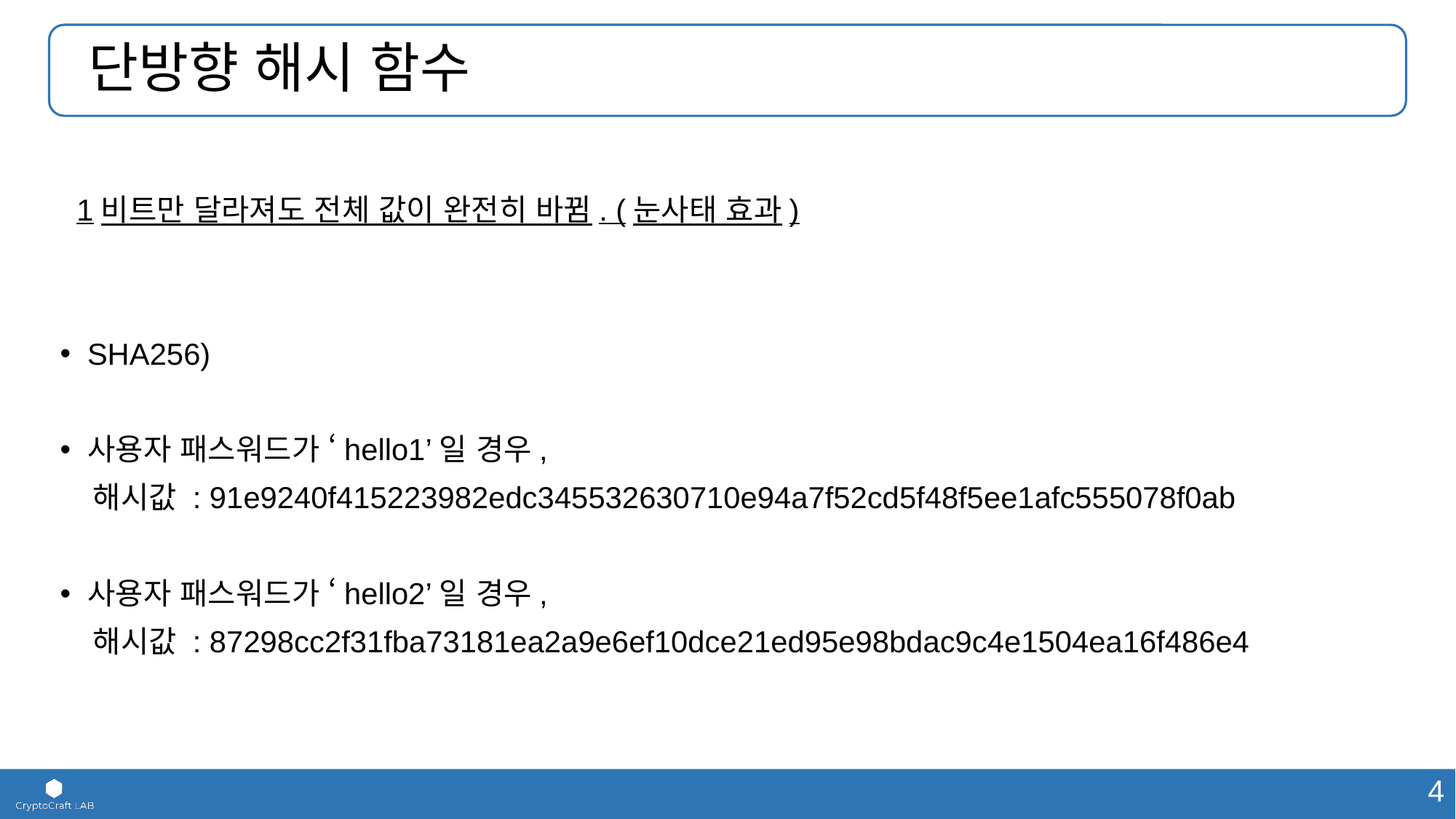

# 단방향 해시 함수

  1비트만 달라져도 전체 값이 완전히 바뀜. (눈사태 효과)

SHA256)

사용자 패스워드가 ‘hello1’일 경우,
   해시값 : 91e9240f415223982edc345532630710e94a7f52cd5f48f5ee1afc555078f0ab

사용자 패스워드가 ‘hello2’일 경우,
   해시값 : 87298cc2f31fba73181ea2a9e6ef10dce21ed95e98bdac9c4e1504ea16f486e4